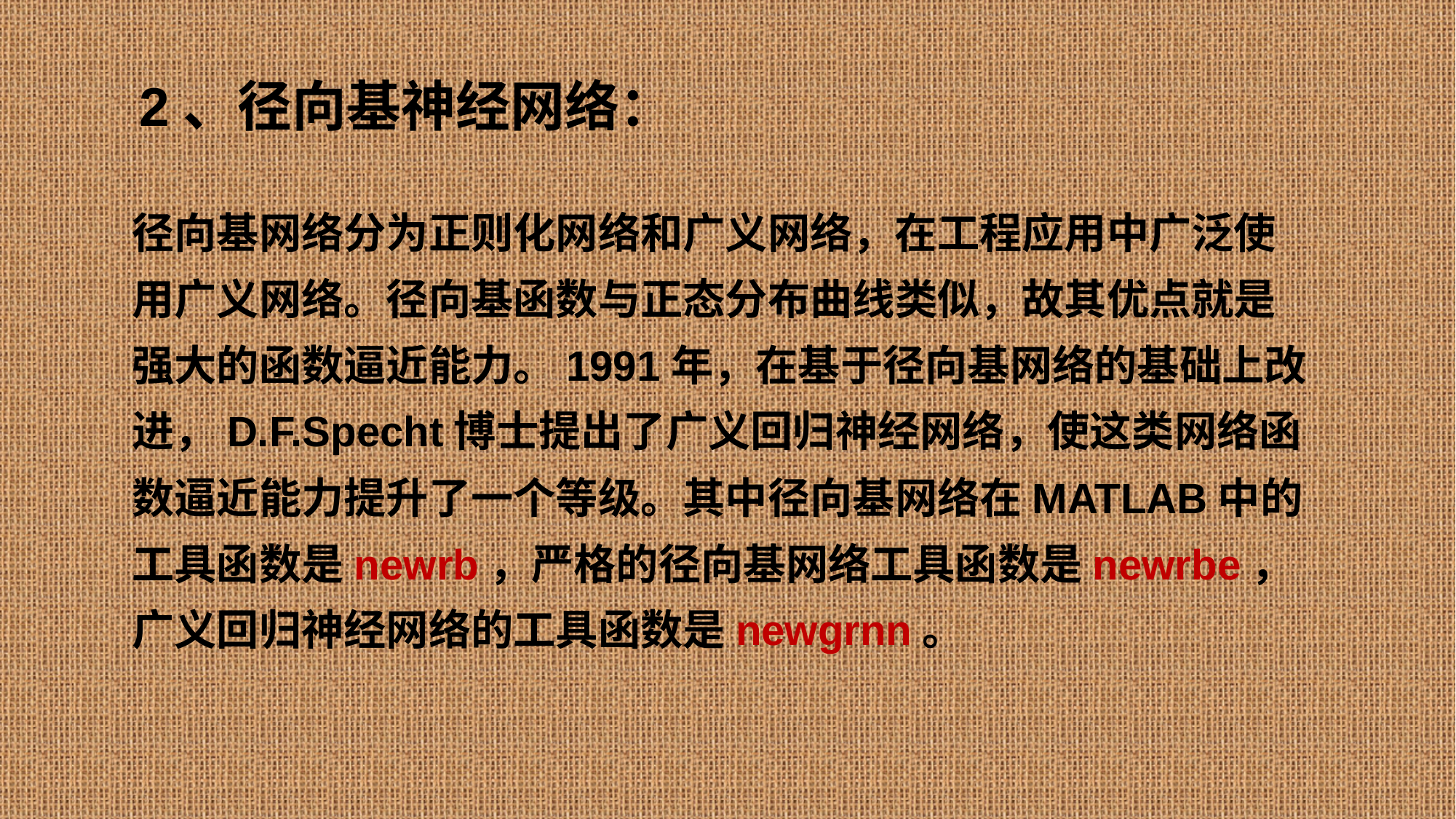

2、径向基神经网络：
径向基网络分为正则化网络和广义网络，在工程应用中广泛使用广义网络。径向基函数与正态分布曲线类似，故其优点就是强大的函数逼近能力。1991年，在基于径向基网络的基础上改进，D.F.Specht博士提出了广义回归神经网络，使这类网络函数逼近能力提升了一个等级。其中径向基网络在MATLAB中的工具函数是newrb，严格的径向基网络工具函数是newrbe，广义回归神经网络的工具函数是newgrnn。